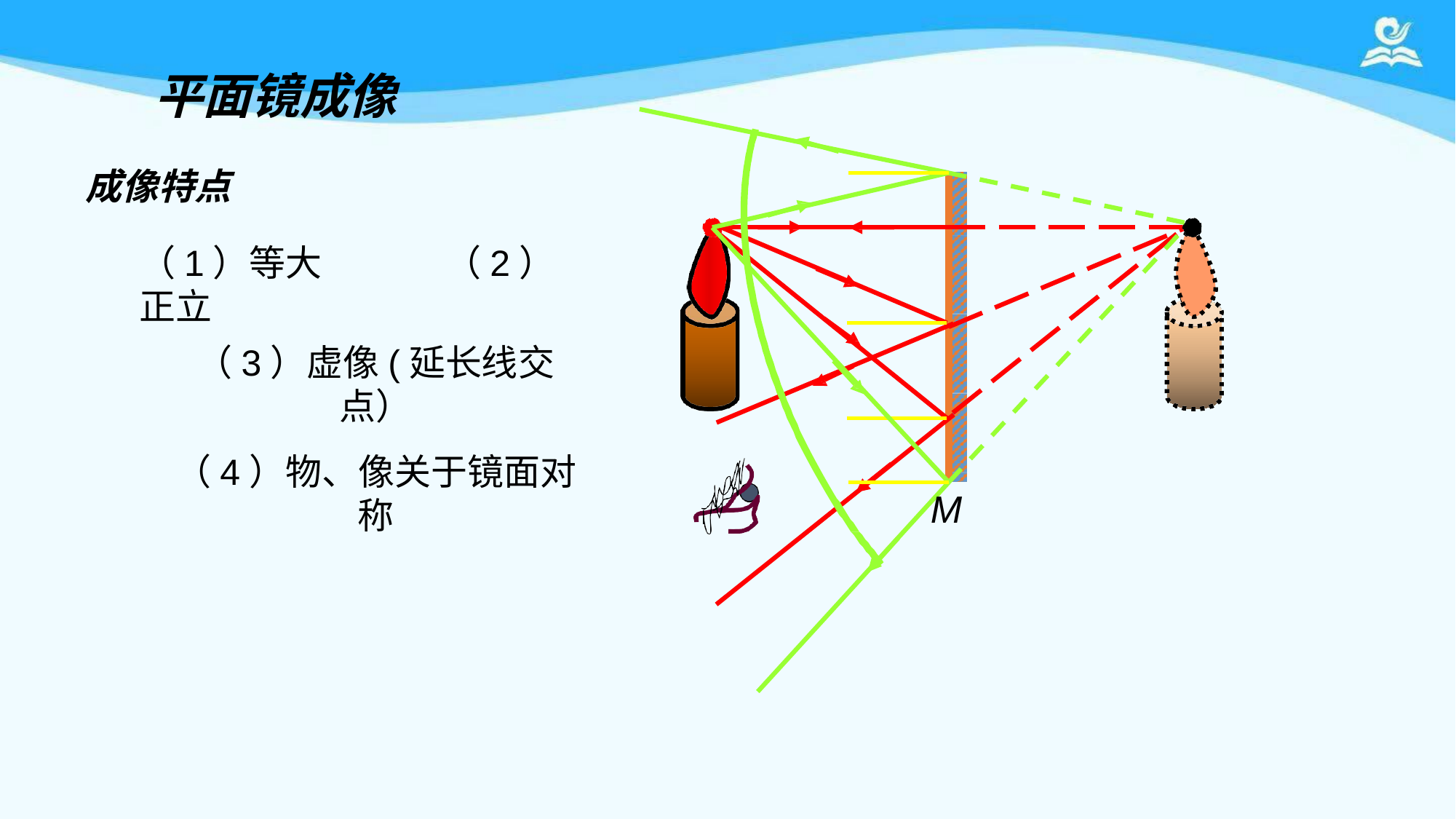

# 平面镜成像

成像特点
（1）等大	（2）正立
（3）虚像(延长线交点）
（4）物、像关于镜面对称

M